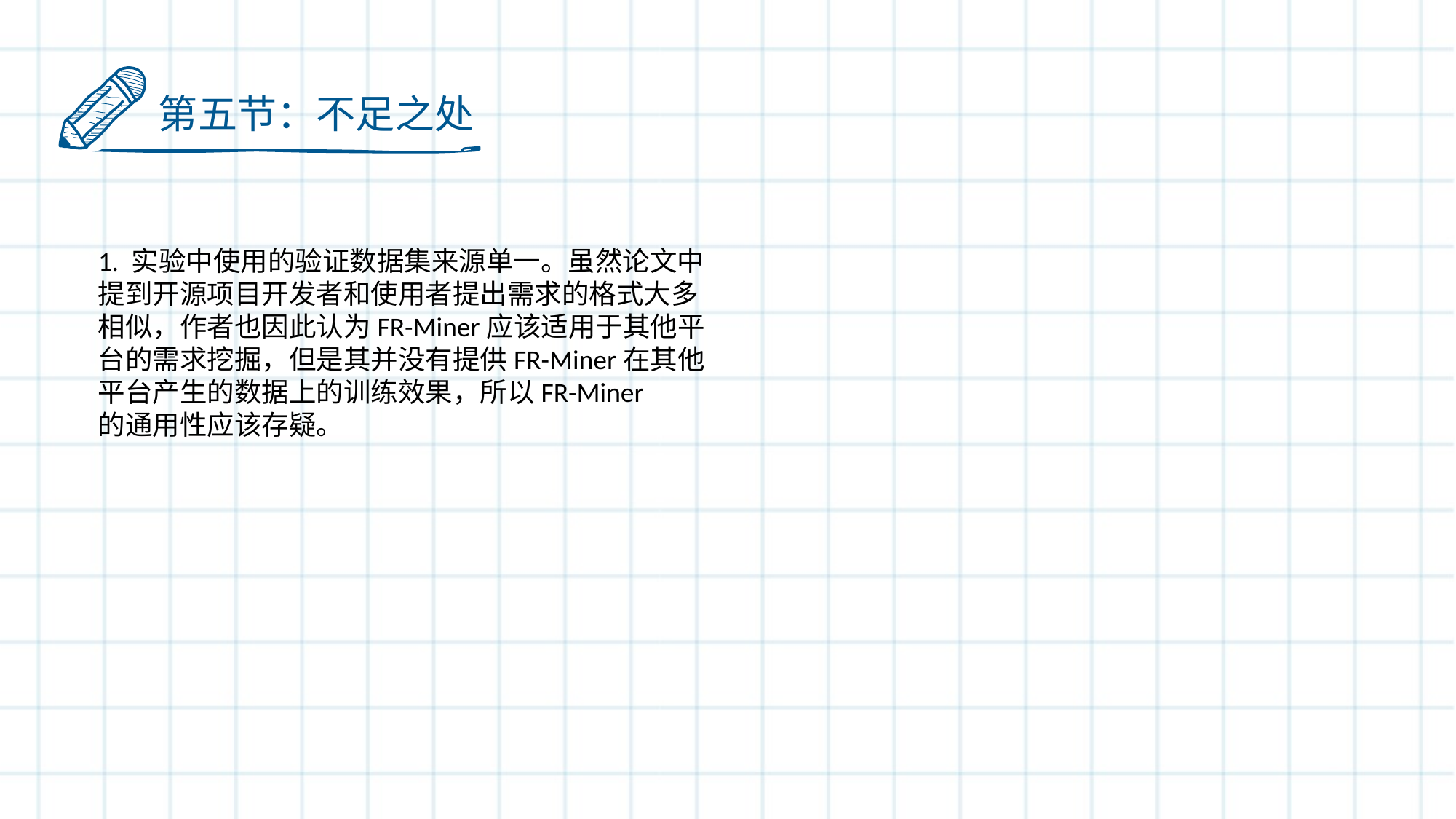

第五节：不足之处

1. 实验中使用的验证数据集来源单一。虽然论文中
提到开源项目开发者和使用者提出需求的格式大多
相似，作者也因此认为FR-Miner应该适用于其他平
台的需求挖掘，但是其并没有提供FR-Miner在其他
平台产生的数据上的训练效果，所以FR-Miner
的通用性应该存疑。